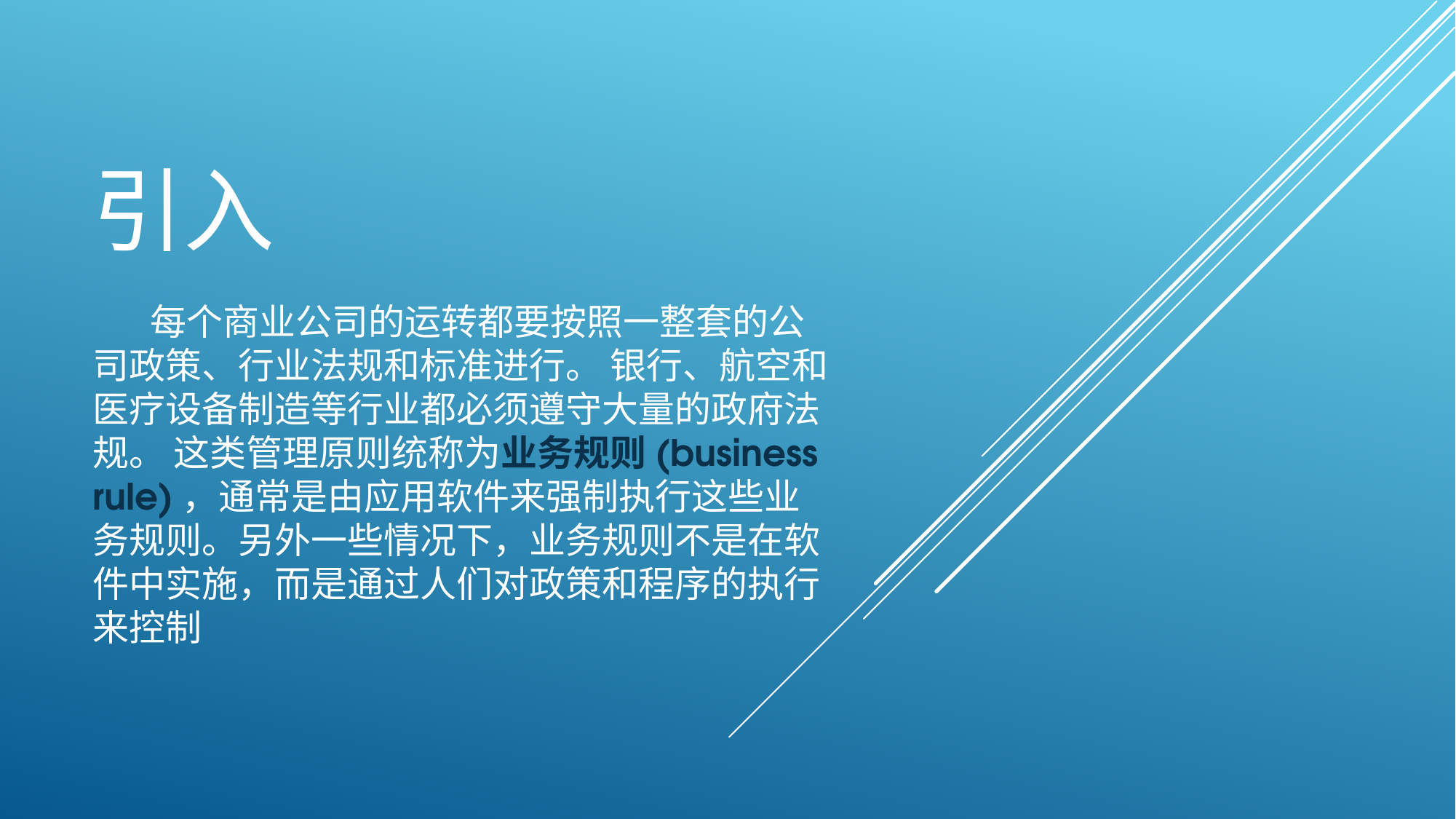

# 引入
       每个商业公司的运转都要按照一整套的公司政策、行业法规和标准进行。 银行、航空和医疗设备制造等行业都必须遵守大量的政府法规。 这类管理原则统称为业务规则(business rule)，通常是由应用软件来强制执行这些业务规则。另外一些情况下，业务规则不是在软件中实施，而是通过人们对政策和程序的执行来控制